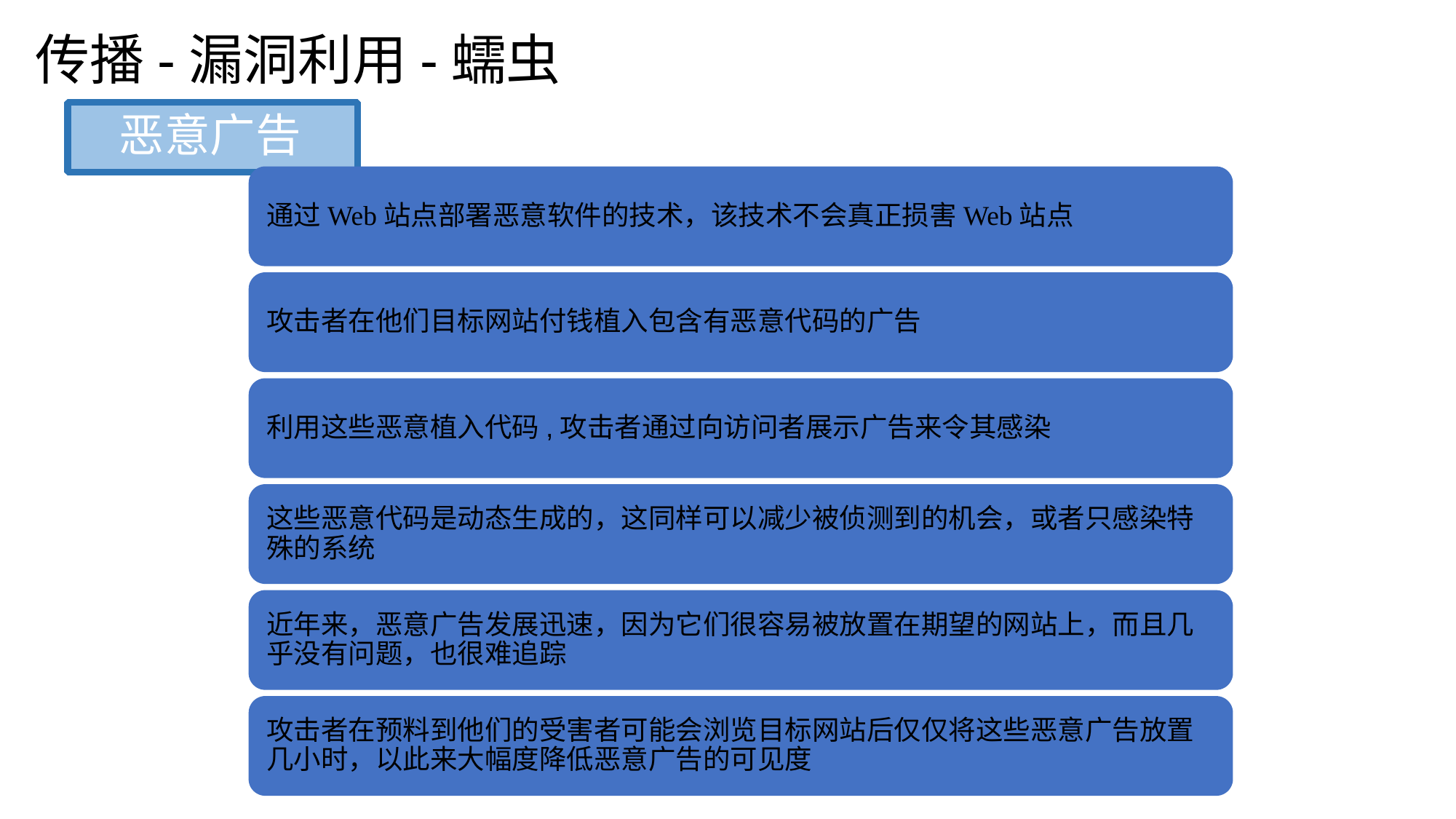

传播-漏洞利用-蠕虫

恶意广告
通过Web站点部署恶意软件的技术，该技术不会真正损害Web站点
攻击者在他们目标网站付钱植入包含有恶意代码的广告
利用这些恶意植入代码,攻击者通过向访问者展示广告来令其感染
这些恶意代码是动态生成的，这同样可以减少被侦测到的机会，或者只感染特殊的系统
近年来，恶意广告发展迅速，因为它们很容易被放置在期望的网站上，而且几乎没有问题，也很难追踪
攻击者在预料到他们的受害者可能会浏览目标网站后仅仅将这些恶意广告放置几小时，以此来大幅度降低恶意广告的可见度